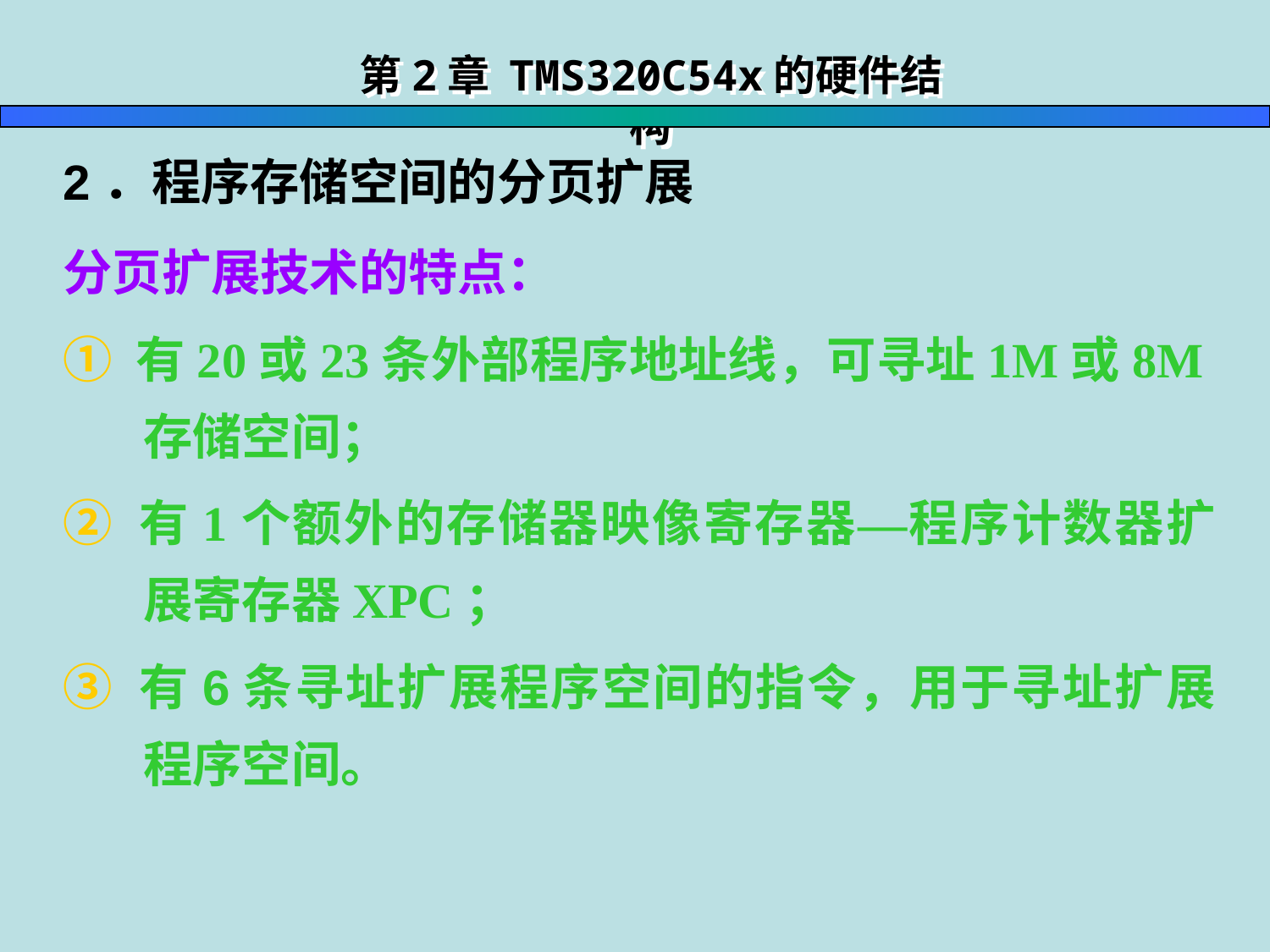

第2章 TMS320C54x的硬件结构

2．程序存储空间的分页扩展
分页扩展技术的特点：
① 有20或23条外部程序地址线，可寻址1M或8M存储空间；
② 有1个额外的存储器映像寄存器—程序计数器扩展寄存器XPC；
③ 有6条寻址扩展程序空间的指令，用于寻址扩展程序空间。
86